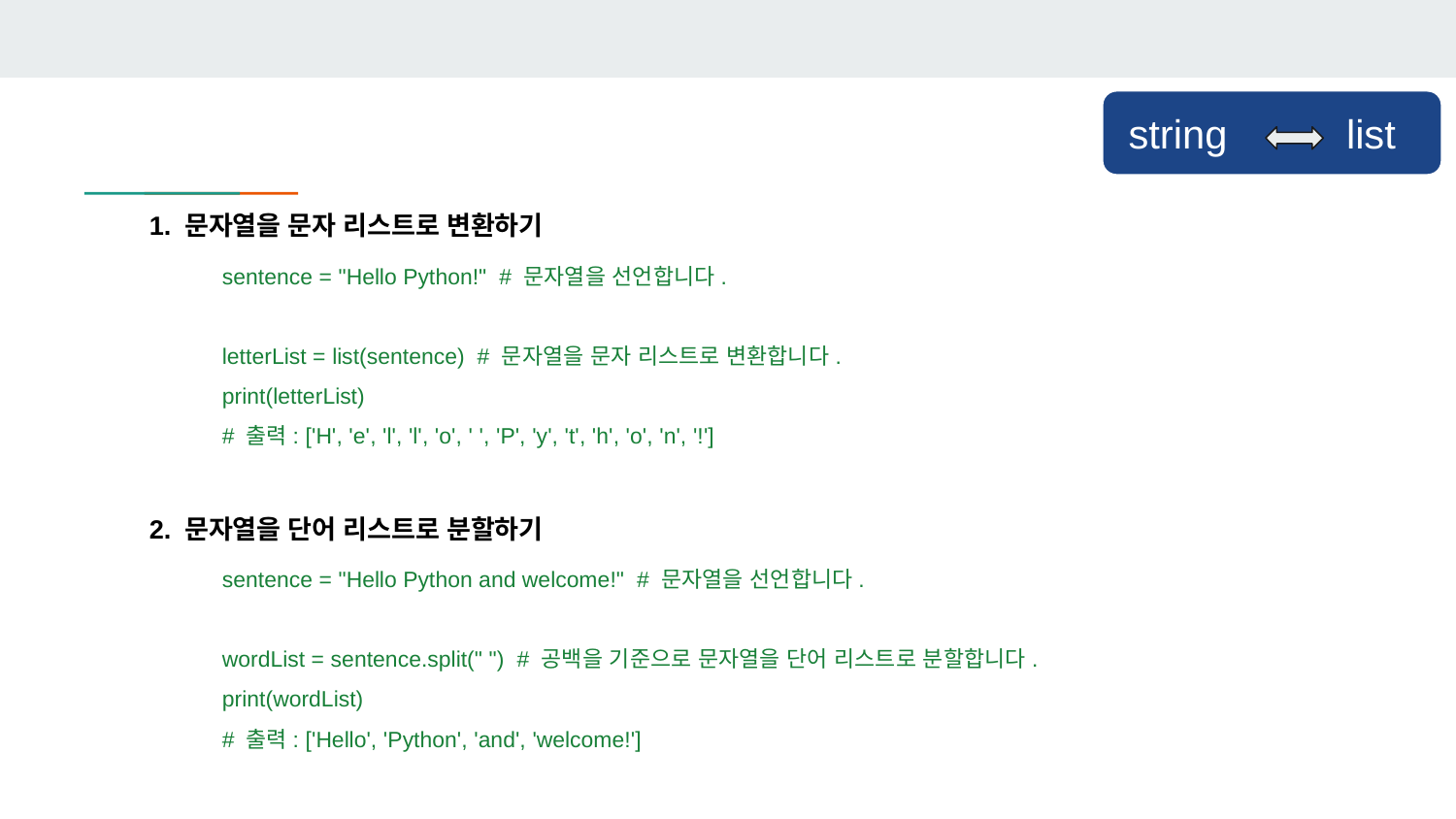

string
list

1. 문자열을 문자 리스트로 변환하기
sentence = "Hello Python!"  # 문자열을 선언합니다.

letterList = list(sentence)  # 문자열을 문자 리스트로 변환합니다.
print(letterList)
# 출력: ['H', 'e', 'l', 'l', 'o', ' ', 'P', 'y', 't', 'h', 'o', 'n', '!']

2. 문자열을 단어 리스트로 분할하기
sentence = "Hello Python and welcome!"  # 문자열을 선언합니다.

wordList = sentence.split(" ")  # 공백을 기준으로 문자열을 단어 리스트로 분할합니다.
print(wordList)
# 출력: ['Hello', 'Python', 'and', 'welcome!']